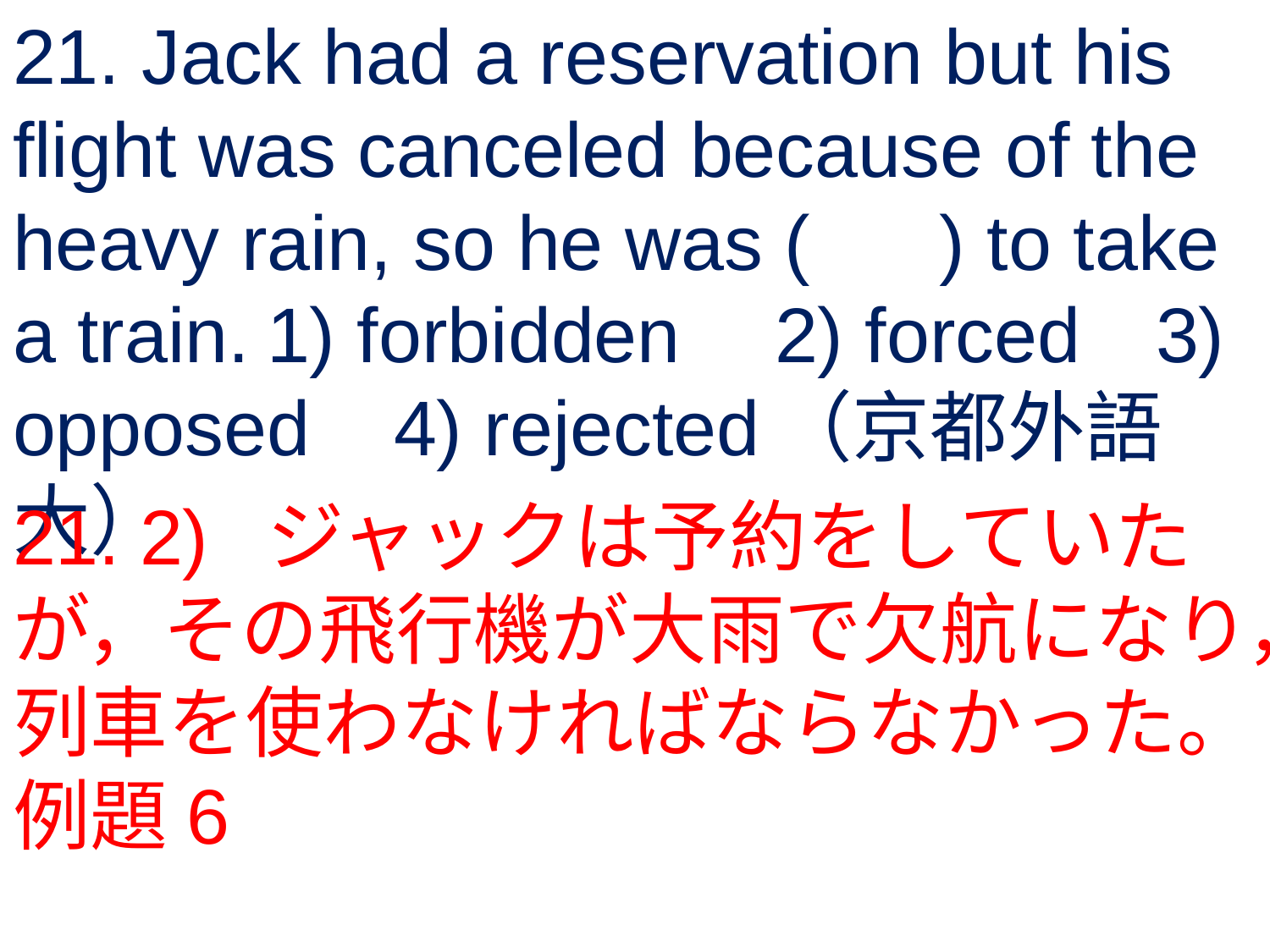

# 21. Jack had a reservation but his flight was canceled because of the heavy rain, so he was (      ) to take a train.	1) forbidden	2) forced	3) opposed	4) rejected	（京都外語大）
21.	2) 	ジャックは予約をしていたが，その飛行機が大雨で欠航になり，列車を使わなければならなかった。例題6